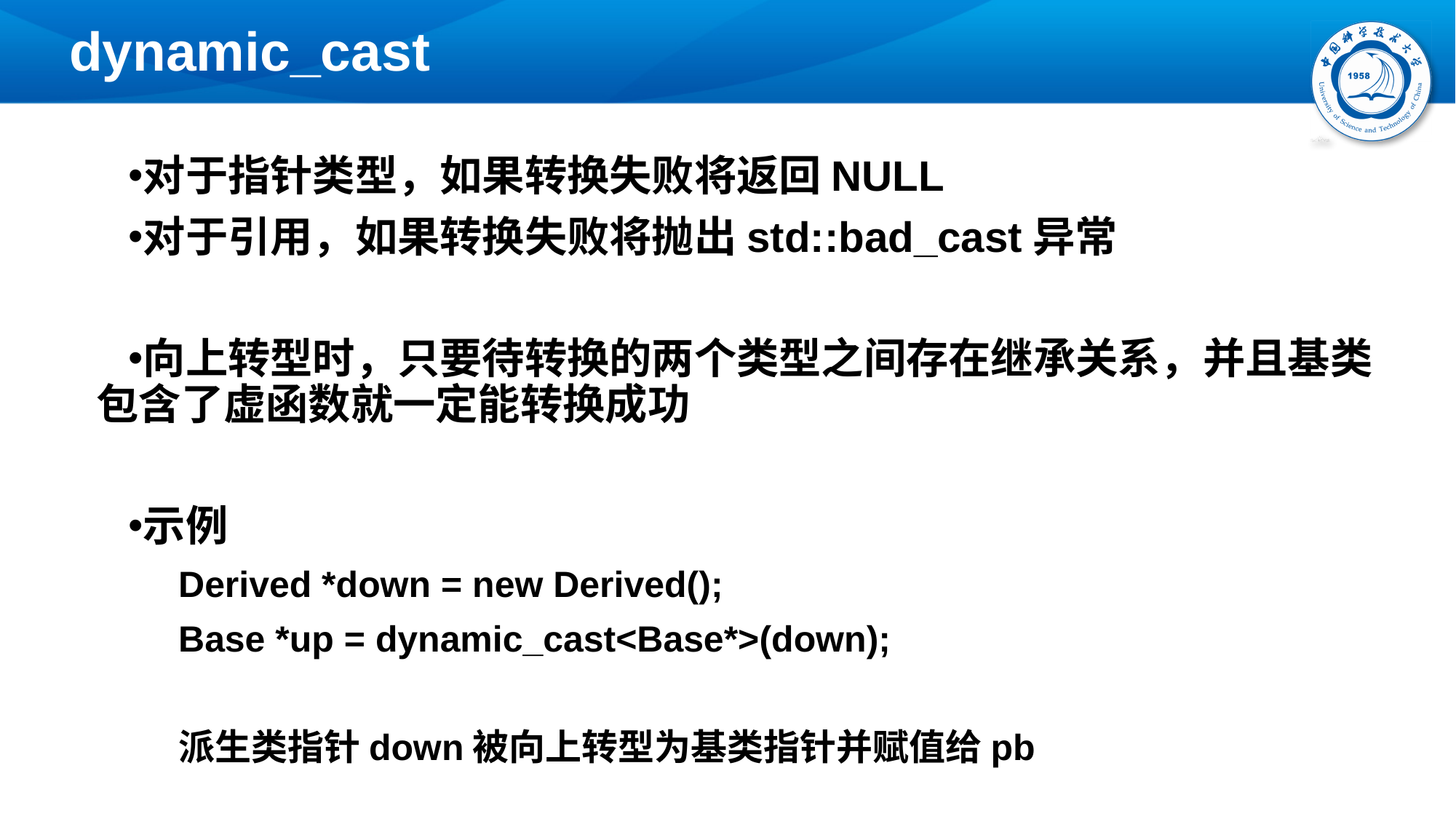

# dynamic_cast
对于指针类型，如果转换失败将返回NULL
对于引用，如果转换失败将抛出std::bad_cast异常

向上转型时，只要待转换的两个类型之间存在继承关系，并且基类包含了虚函数就一定能转换成功

示例
	Derived *down = new Derived();
	Base *up = dynamic_cast<Base*>(down);

	派生类指针down被向上转型为基类指针并赋值给pb